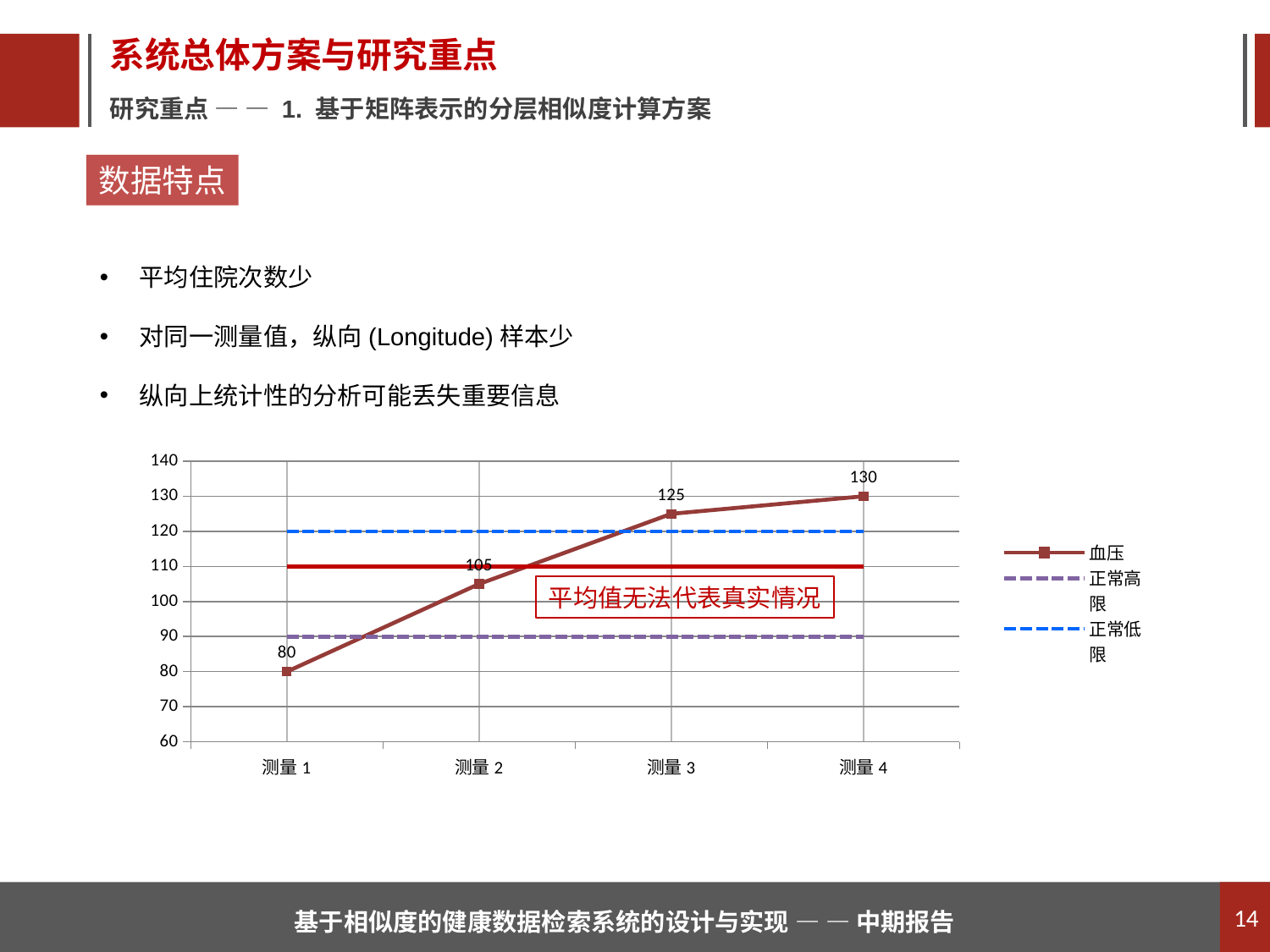

系统总体方案与研究重点

研究重点 — — 1. 基于矩阵表示的分层相似度计算方案
数据特点
平均住院次数少
对同一测量值，纵向(Longitude)样本少
纵向上统计性的分析可能丢失重要信息

### Chart

| Category | 血压 | 正常高限 | 正常低限 | 平均 |
|---|---|---|---|---|
| 测量1 | 80.0 | 90.0 | 120.0 | 110.0 |
| 测量2 | 105.0 | 90.0 | 120.0 | 110.0 |
| 测量3 | 125.0 | 90.0 | 120.0 | 110.0 |
| 测量4 | 130.0 | 90.0 | 120.0 | 110.0 |
平均值无法代表真实情况

14
基于相似度的健康数据检索系统的设计与实现 — — 中期报告